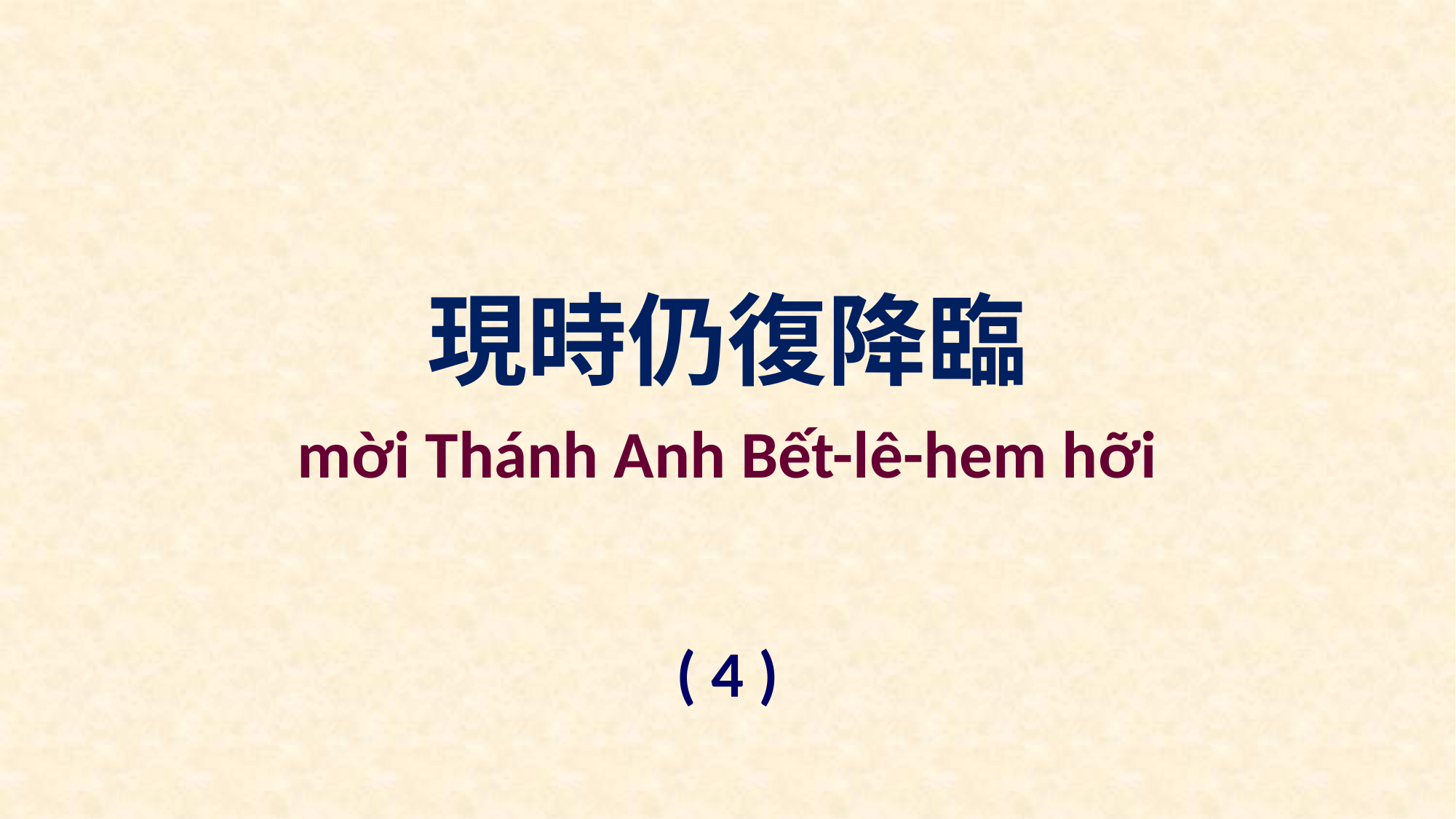

現時仍復降臨
mời Thánh Anh Bết-lê-hem hỡi
( 4 )